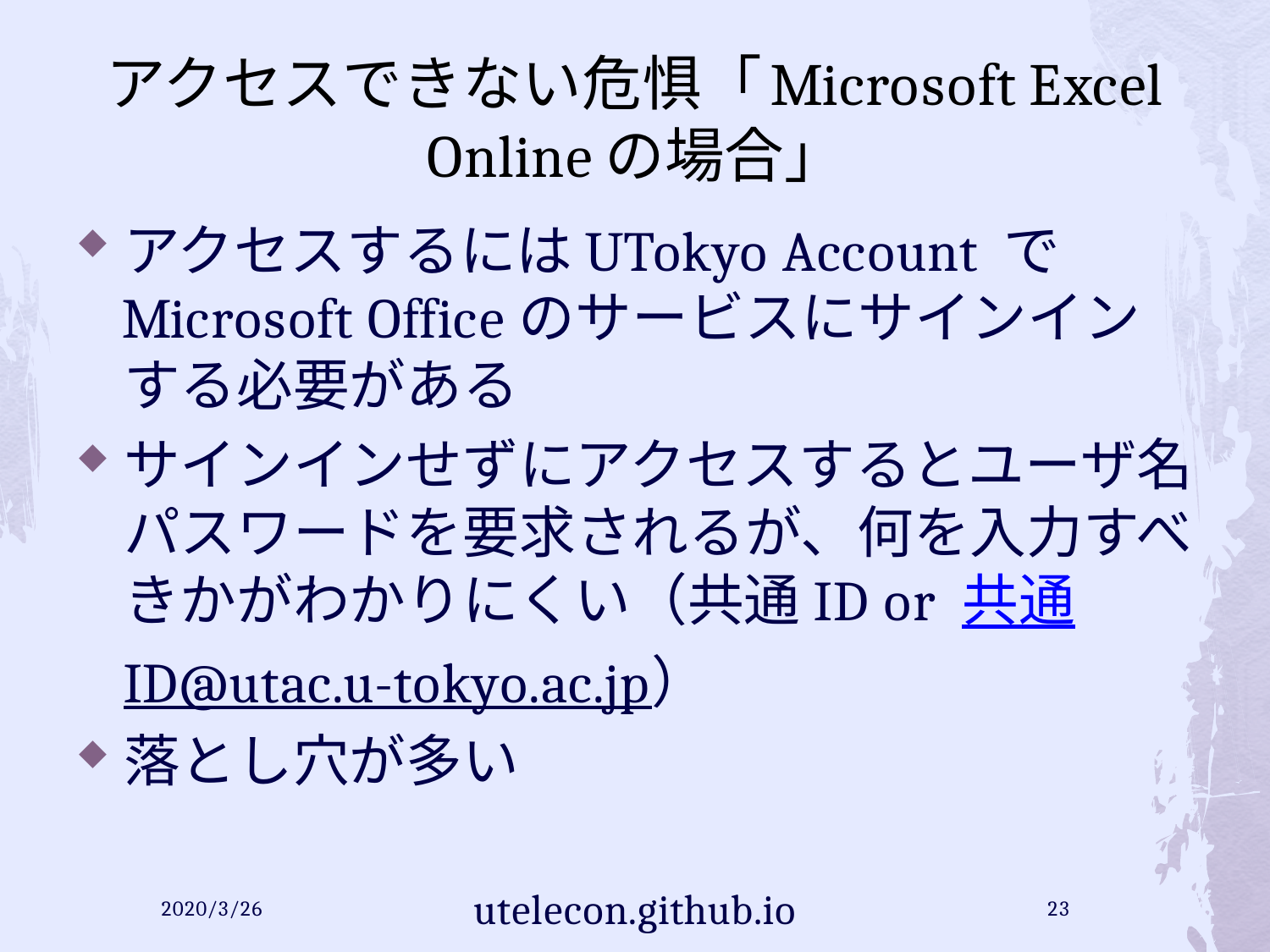

# アクセスできない危惧「Microsoft Excel Onlineの場合」
アクセスするにはUTokyo Account でMicrosoft Officeのサービスにサインインする必要がある
サインインせずにアクセスするとユーザ名パスワードを要求されるが、何を入力すべきかがわかりにくい（共通ID or 共通ID@utac.u-tokyo.ac.jp）
落とし穴が多い
2020/3/26
utelecon.github.io
23